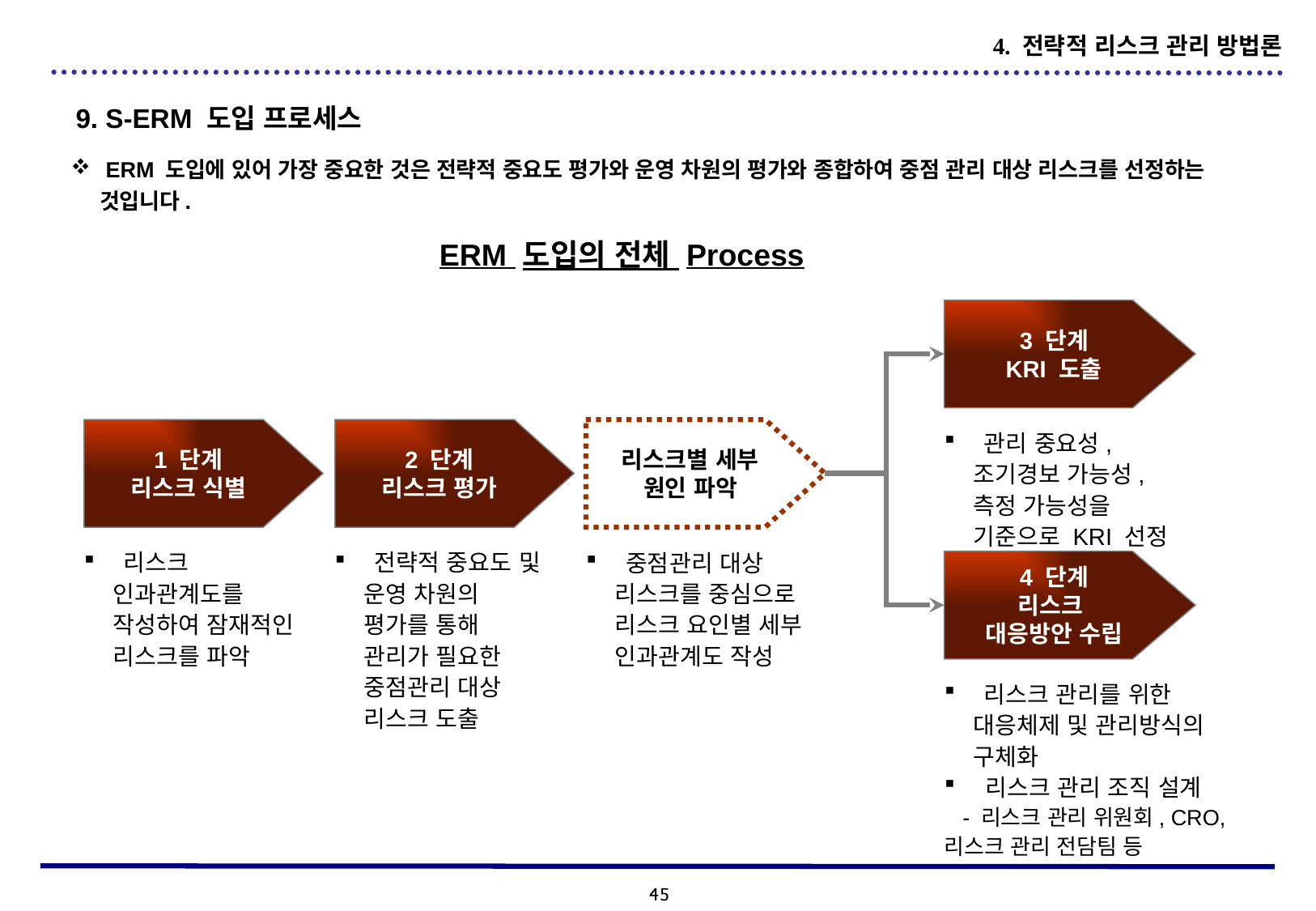

4. 전략적 리스크 관리 방법론
9. S-ERM 도입 프로세스
 ERM 도입에 있어 가장 중요한 것은 전략적 중요도 평가와 운영 차원의 평가와 종합하여 중점 관리 대상 리스크를 선정하는 것입니다.
ERM 도입의 전체 Process
3 단계
KRI 도출
1 단계
리스크 식별
2 단계
리스크 평가
리스크별 세부
원인 파악
 관리 중요성, 조기경보 가능성, 측정 가능성을 기준으로 KRI 선정
 리스크 인과관계도를 작성하여 잠재적인 리스크를 파악
 전략적 중요도 및 운영 차원의 평가를 통해 관리가 필요한 중점관리 대상 리스크 도출
 중점관리 대상 리스크를 중심으로 리스크 요인별 세부 인과관계도 작성
4 단계
리스크
대응방안 수립
 리스크 관리를 위한 대응체제 및 관리방식의 구체화
 리스크 관리 조직 설계
   - 리스크 관리 위원회, CRO, 리스크 관리 전담팀 등